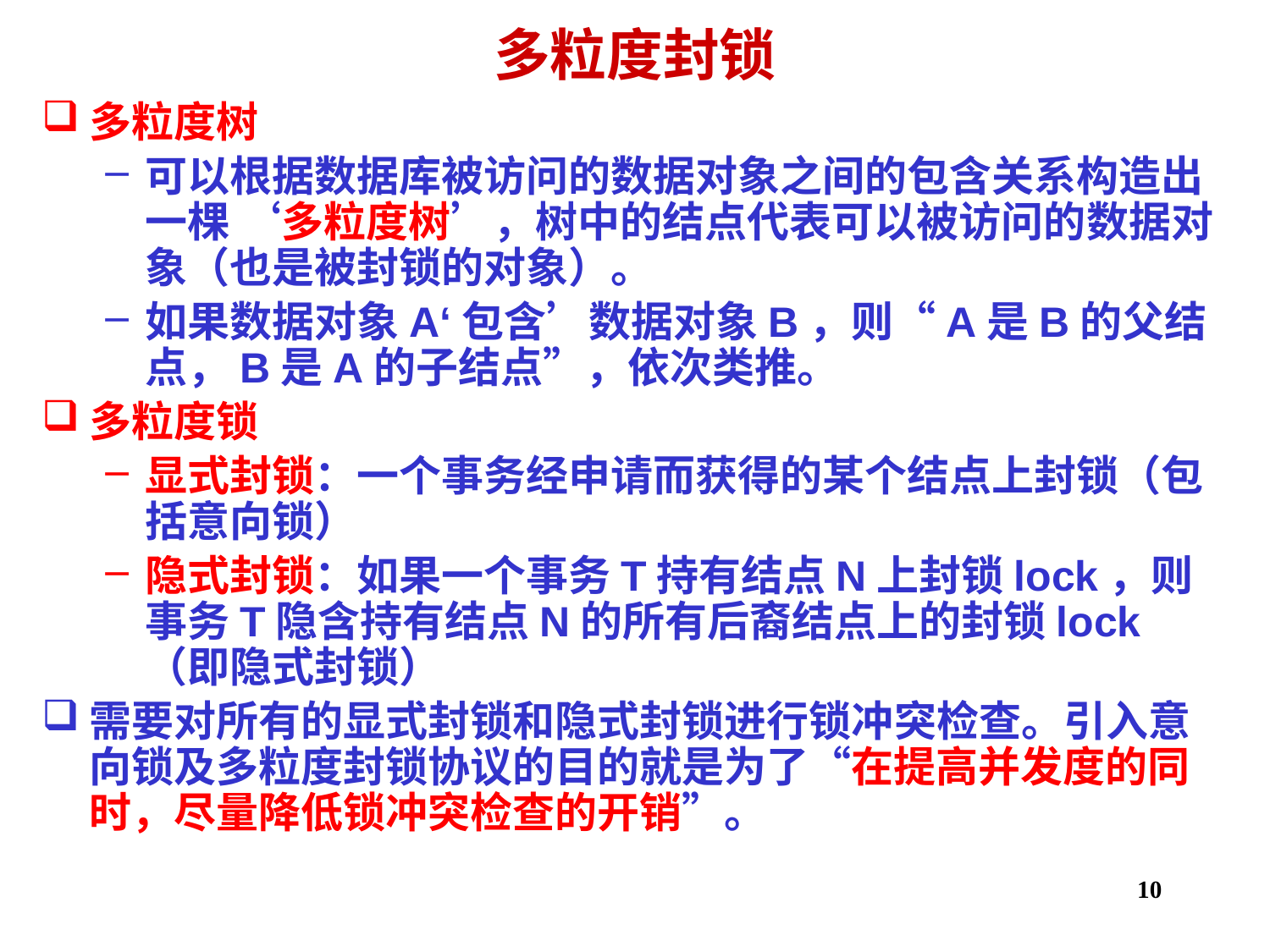

# 多粒度封锁
多粒度树
可以根据数据库被访问的数据对象之间的包含关系构造出一棵 ‘多粒度树’，树中的结点代表可以被访问的数据对象（也是被封锁的对象）。
如果数据对象A‘包含’数据对象B，则“A是B的父结点，B是A的子结点”，依次类推。
多粒度锁
显式封锁：一个事务经申请而获得的某个结点上封锁（包括意向锁）
隐式封锁：如果一个事务T持有结点N上封锁lock，则事务T隐含持有结点N的所有后裔结点上的封锁lock（即隐式封锁）
需要对所有的显式封锁和隐式封锁进行锁冲突检查。引入意向锁及多粒度封锁协议的目的就是为了“在提高并发度的同时，尽量降低锁冲突检查的开销”。
10